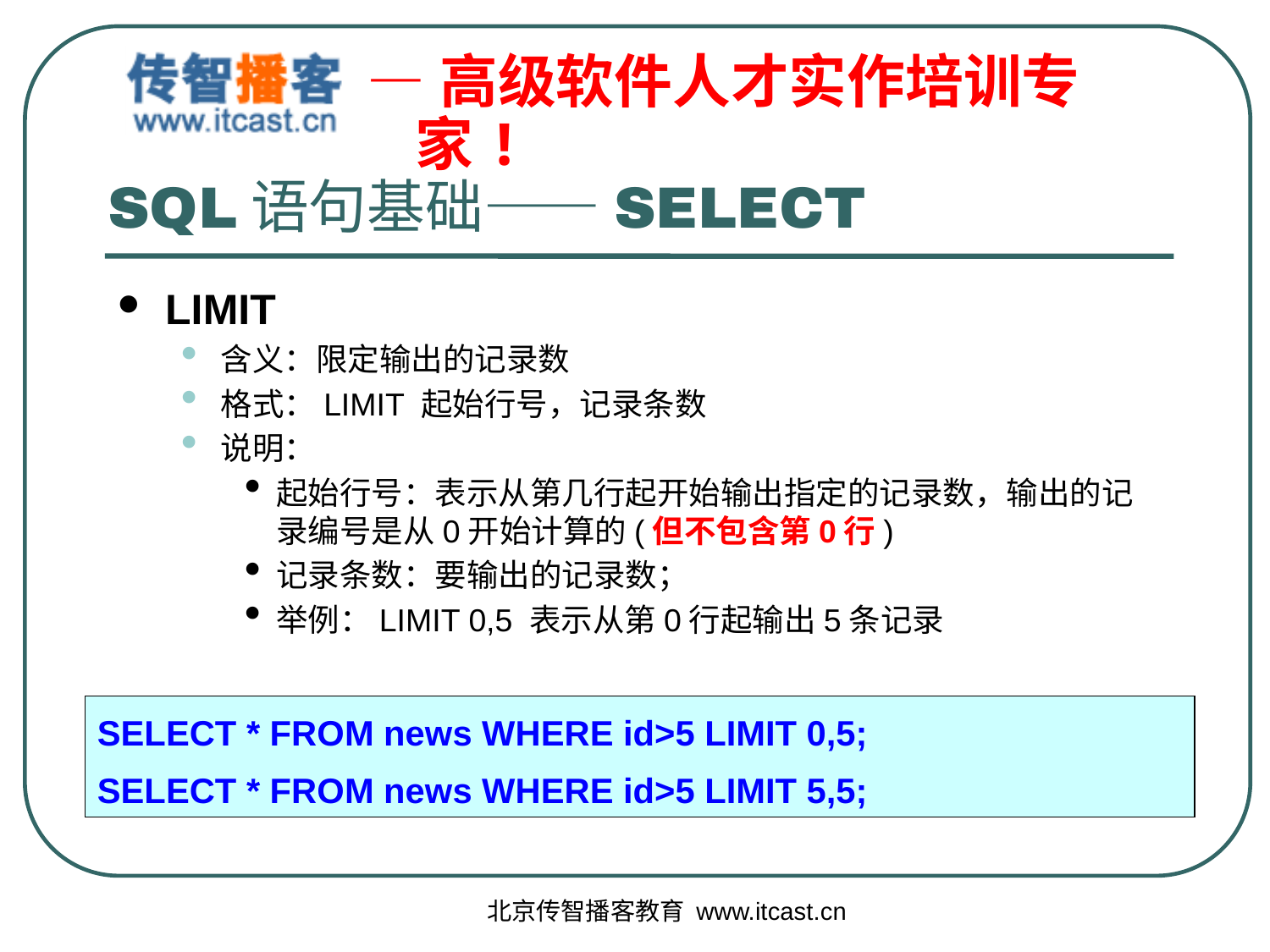

# SQL语句基础——SELECT
LIMIT
含义：限定输出的记录数
格式：LIMIT 起始行号，记录条数
说明：
起始行号：表示从第几行起开始输出指定的记录数，输出的记录编号是从0开始计算的(但不包含第0行)
记录条数：要输出的记录数；
举例：LIMIT 0,5 表示从第0行起输出5条记录
SELECT * FROM news WHERE id>5 LIMIT 0,5;
SELECT * FROM news WHERE id>5 LIMIT 5,5;